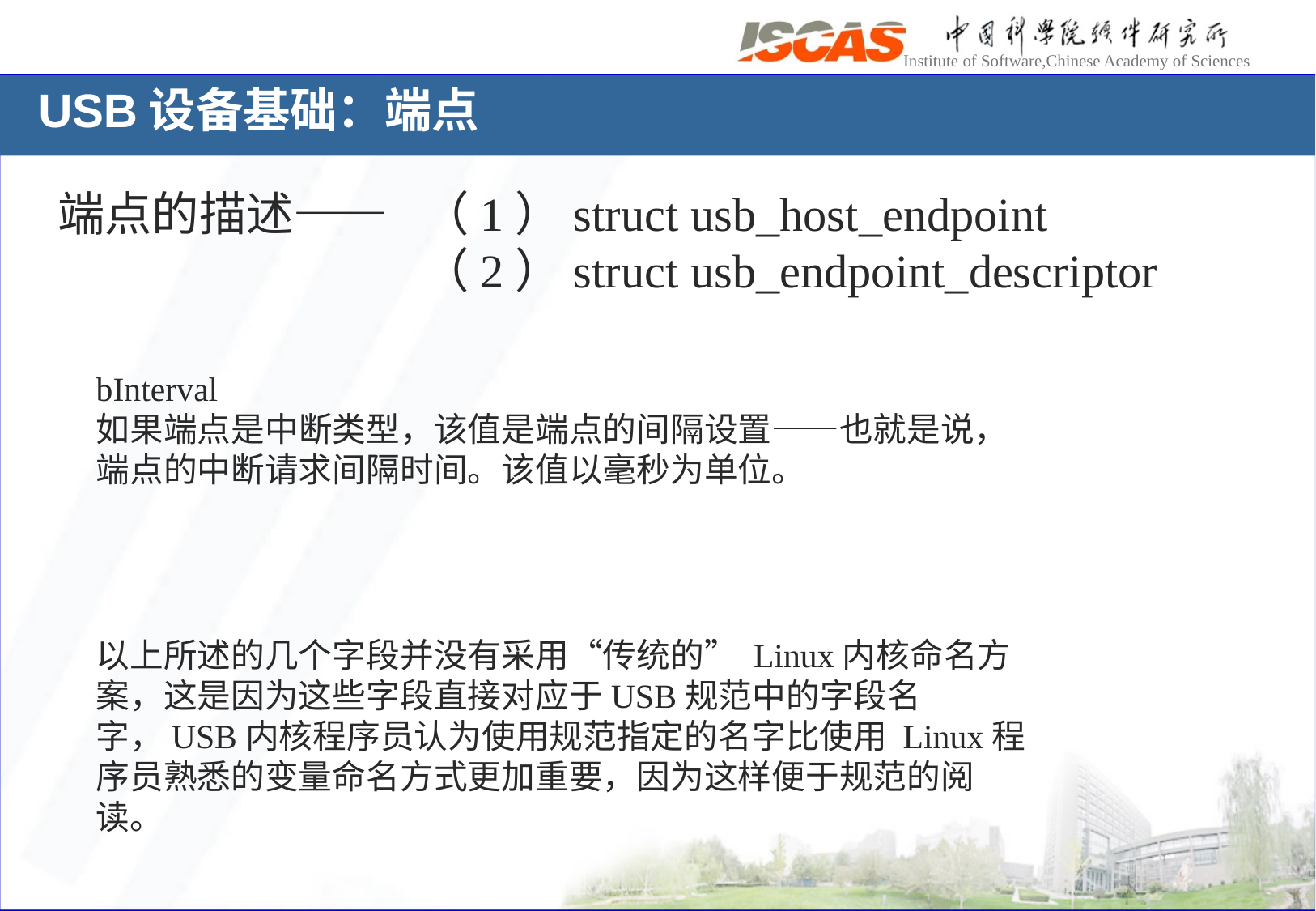

# USB设备基础：端点
端点的描述—— 	（1）struct usb_host_endpoint
		        	（2）struct usb_endpoint_descriptor
bInterval
如果端点是中断类型，该值是端点的间隔设置——也就是说，端点的中断请求间隔时间。该值以毫秒为单位。
以上所述的几个字段并没有采用“传统的” Linux内核命名方案，这是因为这些字段直接对应于USB规范中的字段名字，USB内核程序员认为使用规范指定的名字比使用 Linux程序员熟悉的变量命名方式更加重要，因为这样便于规范的阅读。